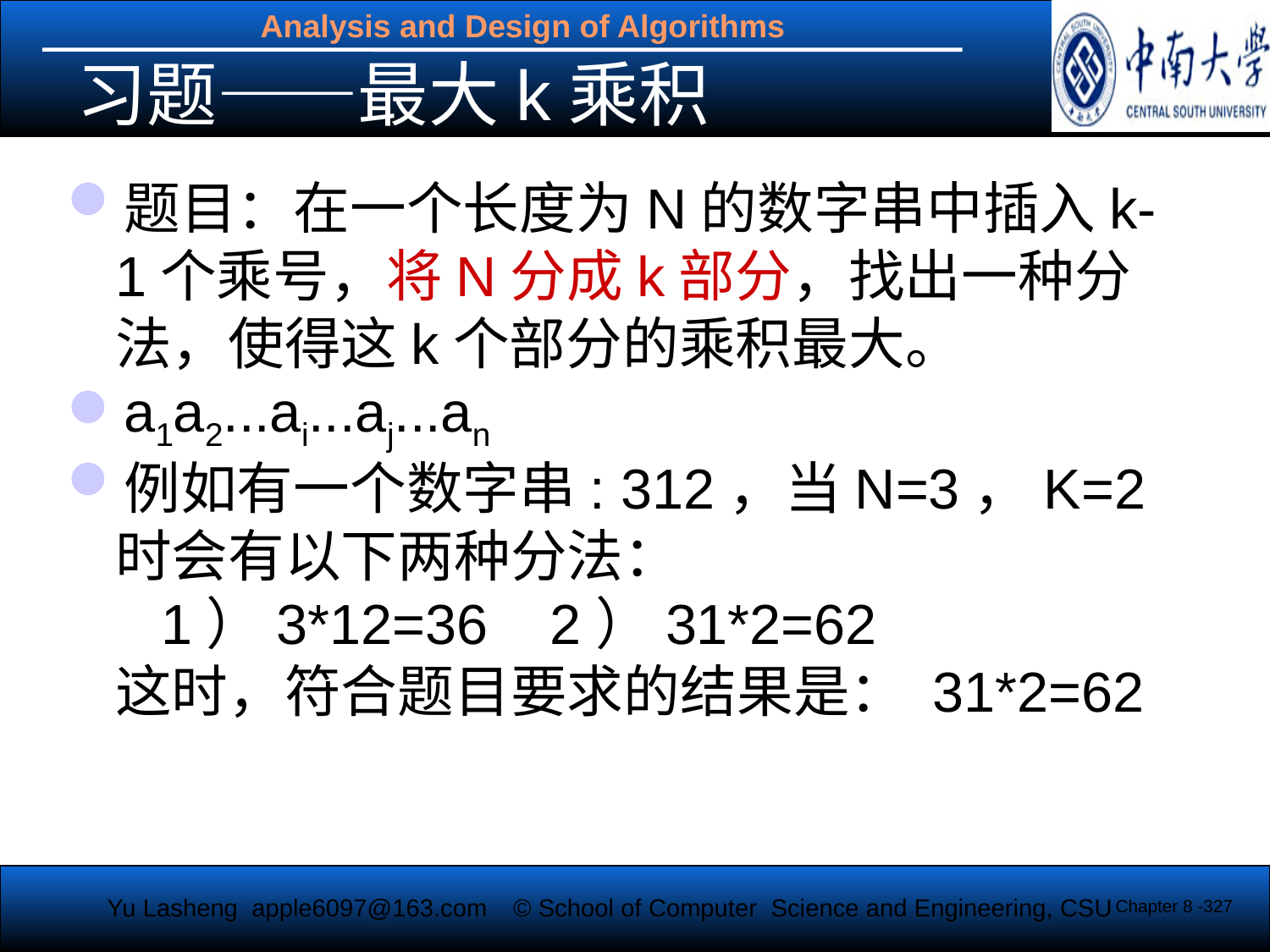

# 习题——最大k乘积
题目：在一个长度为N的数字串中插入k-1个乘号，将N分成k部分，找出一种分法，使得这k个部分的乘积最大。
a1a2...ai...aj...an
例如有一个数字串: 312，当N=3，K=2时会有以下两种分法：
      1）3*12=36    2）31*2=62
这时，符合题目要求的结果是： 31*2=62
Chapter 8 -327